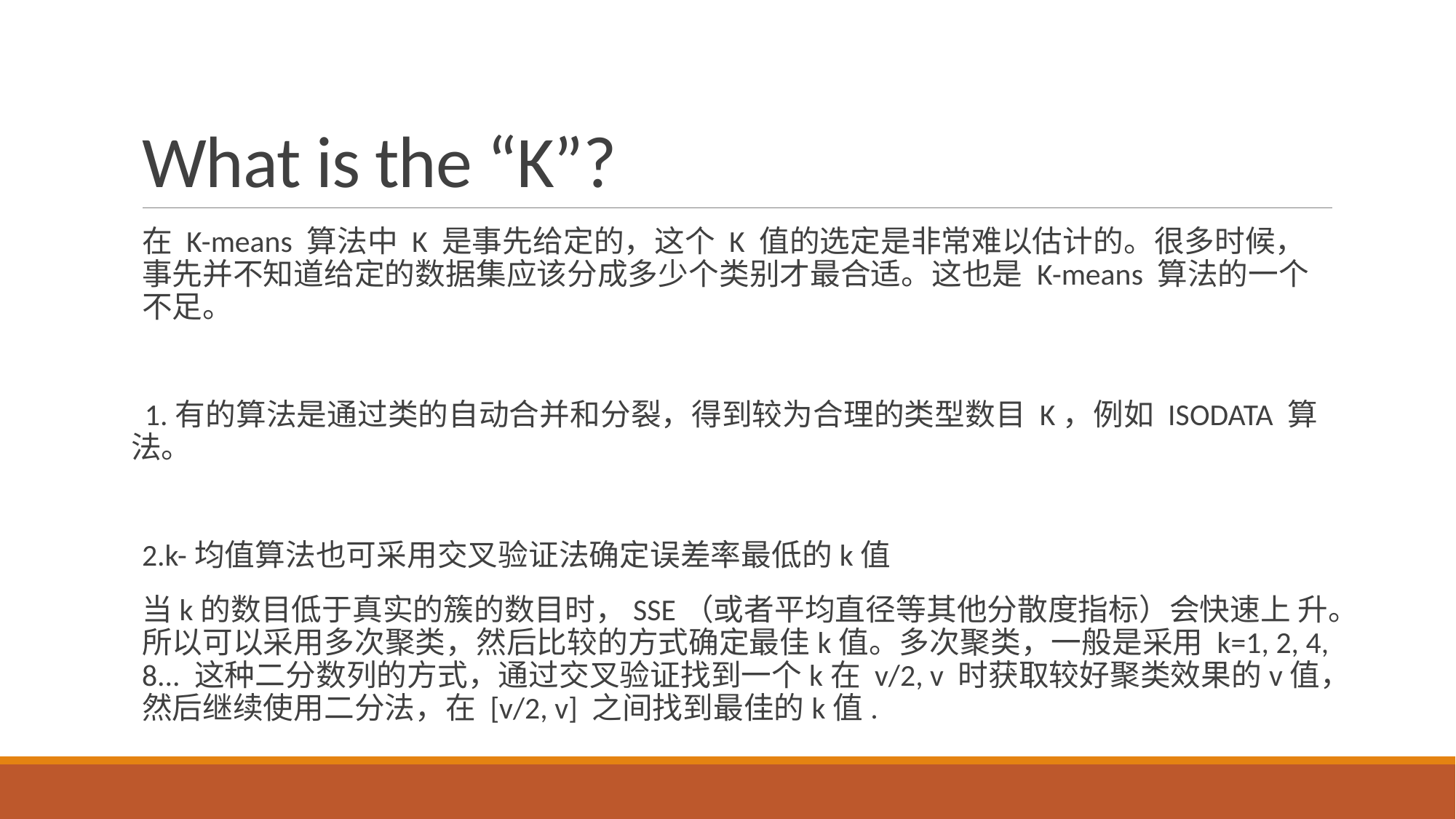

# What is the “K”?
在 K-means 算法中 K 是事先给定的，这个 K 值的选定是非常难以估计的。很多时候，事先并不知道给定的数据集应该分成多少个类别才最合适。这也是 K-means 算法的一个不足。

  1.有的算法是通过类的自动合并和分裂，得到较为合理的类型数目 K，例如 ISODATA 算法。

2.k-均值算法也可采用交叉验证法确定误差率最低的k值
当k的数目低于真实的簇的数目时，SSE（或者平均直径等其他分散度指标）会快速上 升。所以可以采用多次聚类，然后比较的方式确定最佳k值。多次聚类，一般是采用 k=1, 2, 4, 8... 这种二分数列的方式，通过交叉验证找到一个k在 v/2, v 时获取较好聚类效果的v值，然后继续使用二分法，在 [v/2, v] 之间找到最佳的k值.